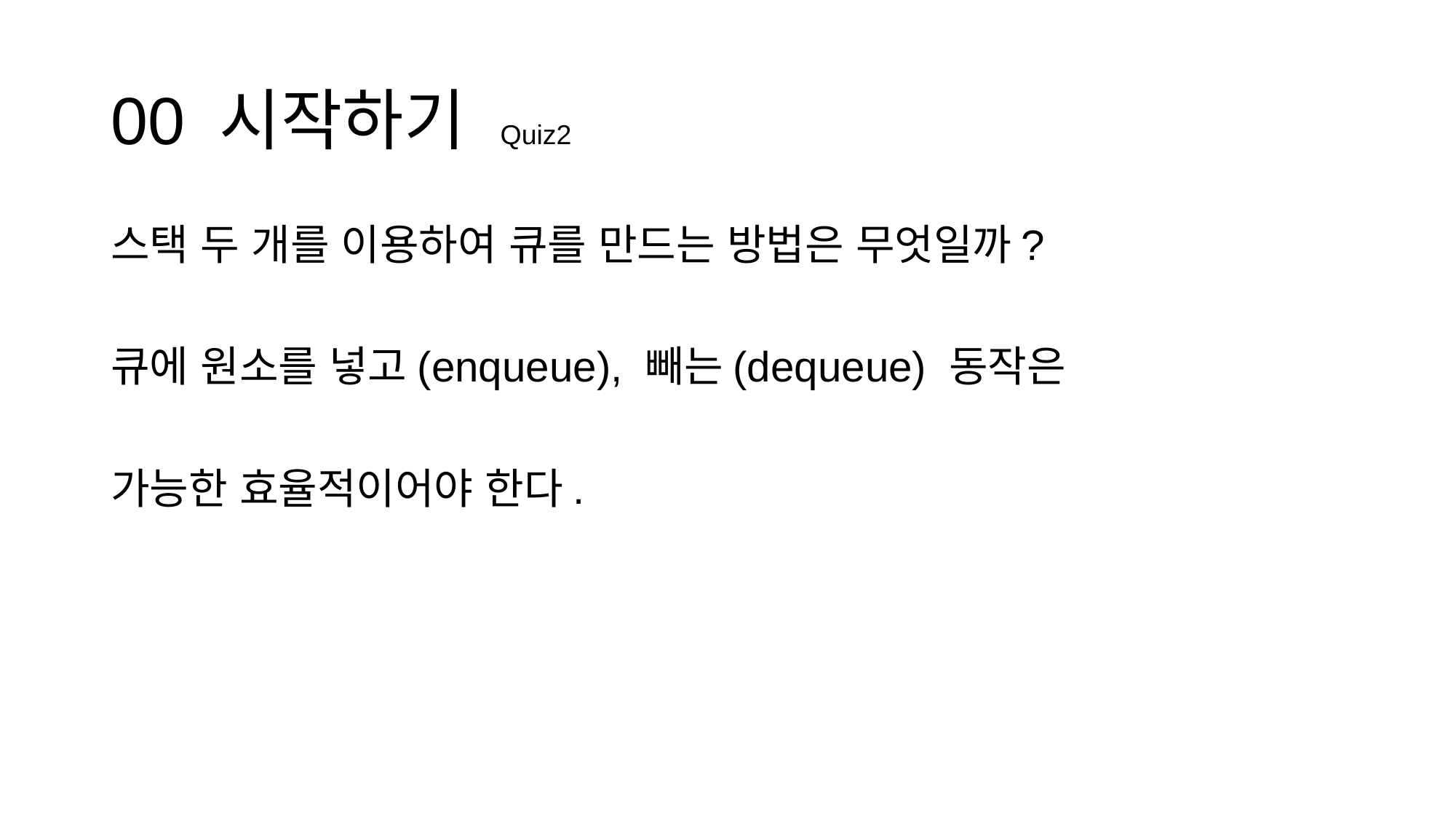

# 00 시작하기 Quiz2
스택 두 개를 이용하여 큐를 만드는 방법은 무엇일까?

큐에 원소를 넣고(enqueue), 빼는(dequeue) 동작은

가능한 효율적이어야 한다.